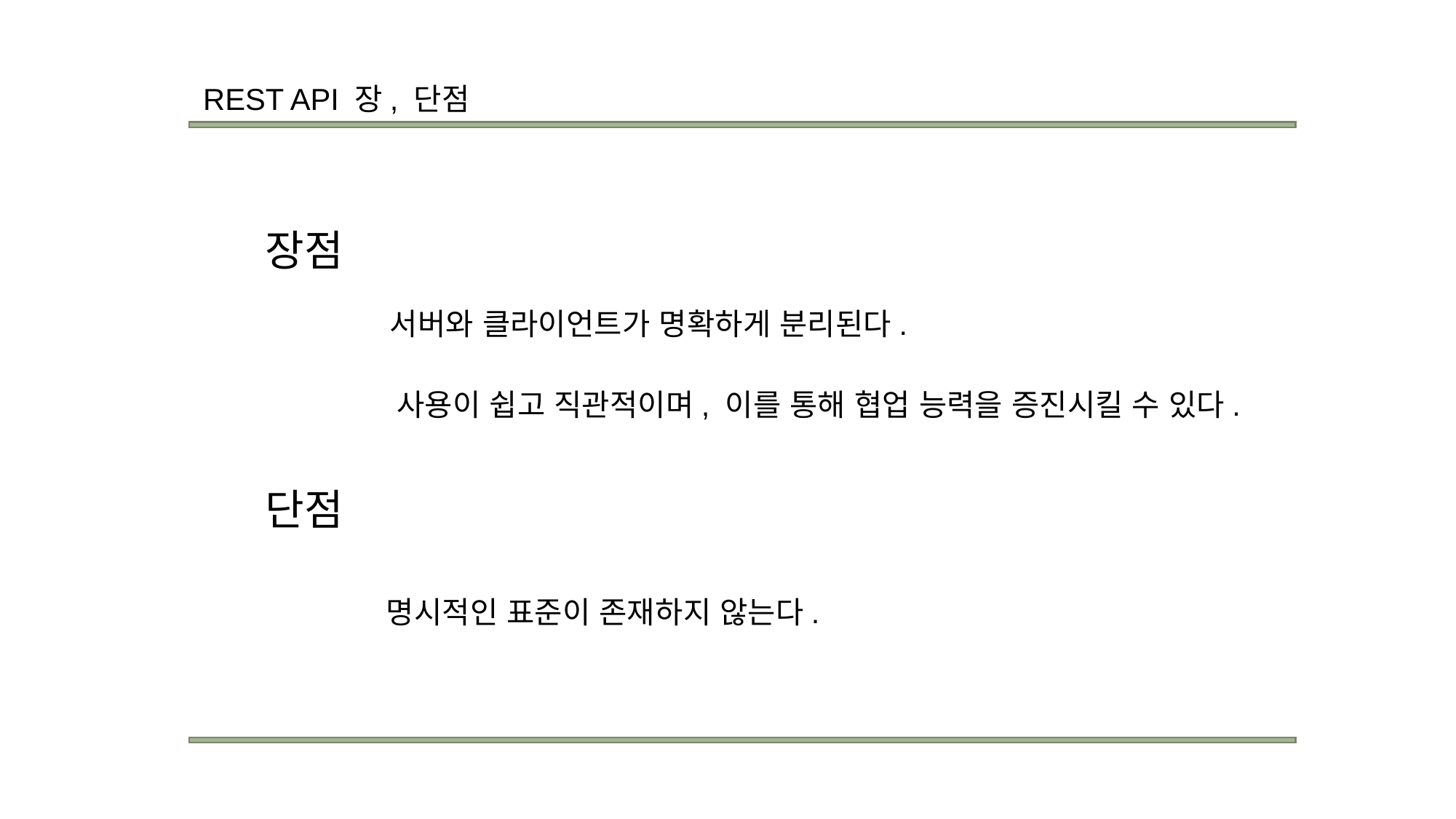

REST API 장, 단점

장점
서버와 클라이언트가 명확하게 분리된다.
사용이 쉽고 직관적이며, 이를 통해 협업 능력을 증진시킬 수 있다.
단점
명시적인 표준이 존재하지 않는다.